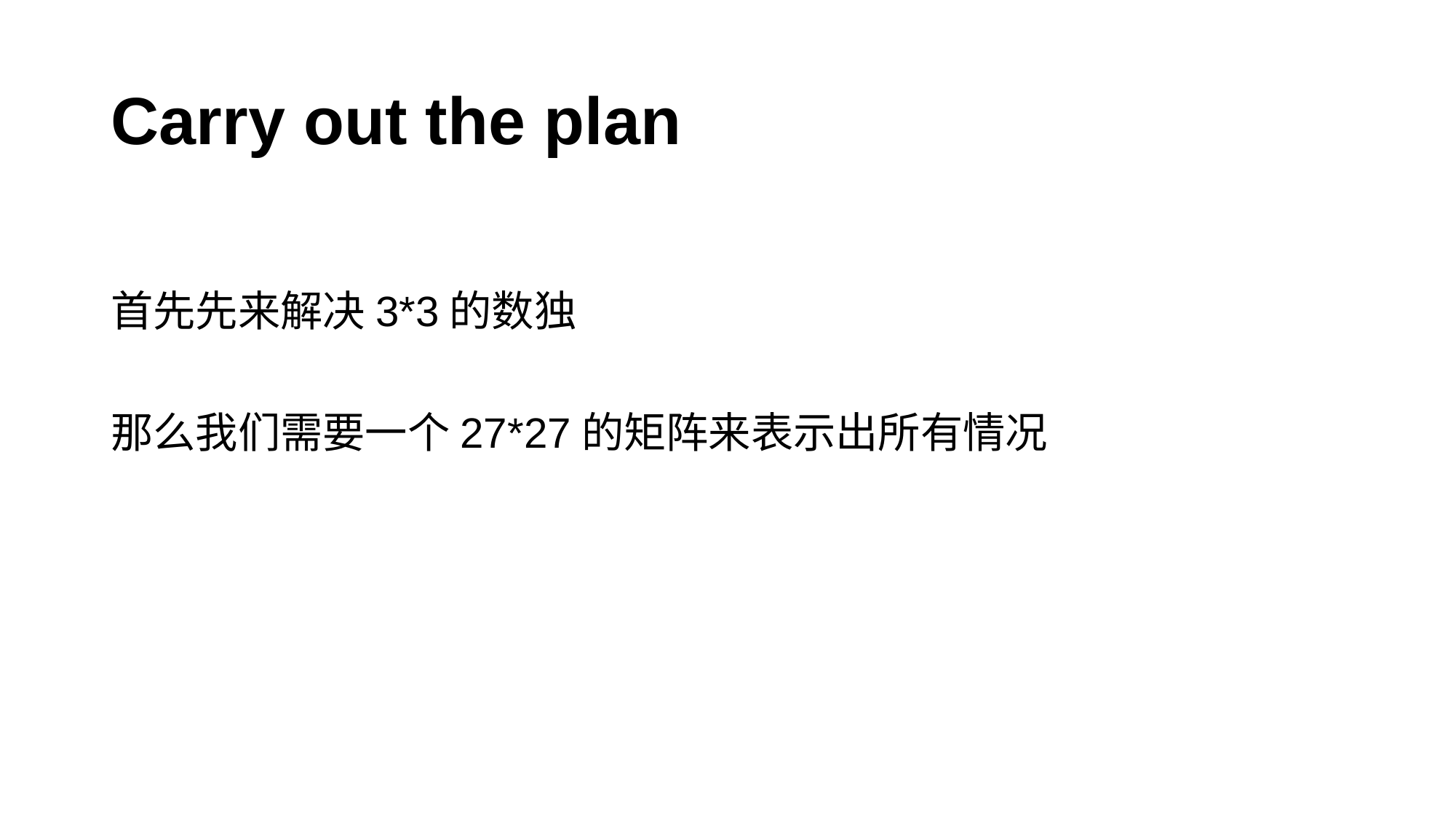

# Carry out the plan

首先先来解决3*3的数独

那么我们需要一个27*27的矩阵来表示出所有情况